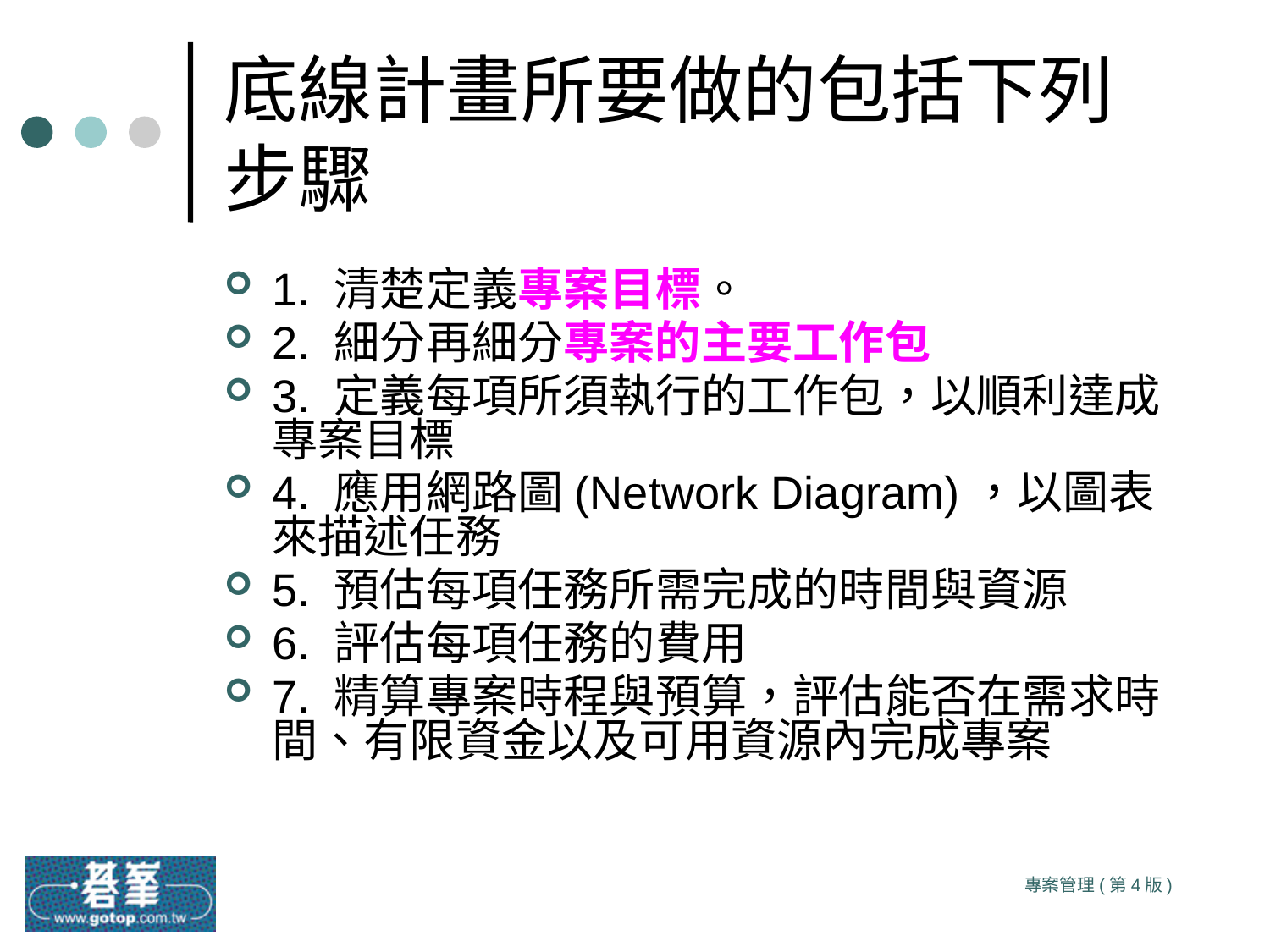

# 底線計畫所要做的包括下列步驟
1. 清楚定義專案目標。
2. 細分再細分專案的主要工作包
3. 定義每項所須執行的工作包，以順利達成專案目標
4. 應用網路圖(Network Diagram)，以圖表來描述任務
5. 預估每項任務所需完成的時間與資源
6. 評估每項任務的費用
7. 精算專案時程與預算，評估能否在需求時間、有限資金以及可用資源內完成專案
專案管理(第4版)